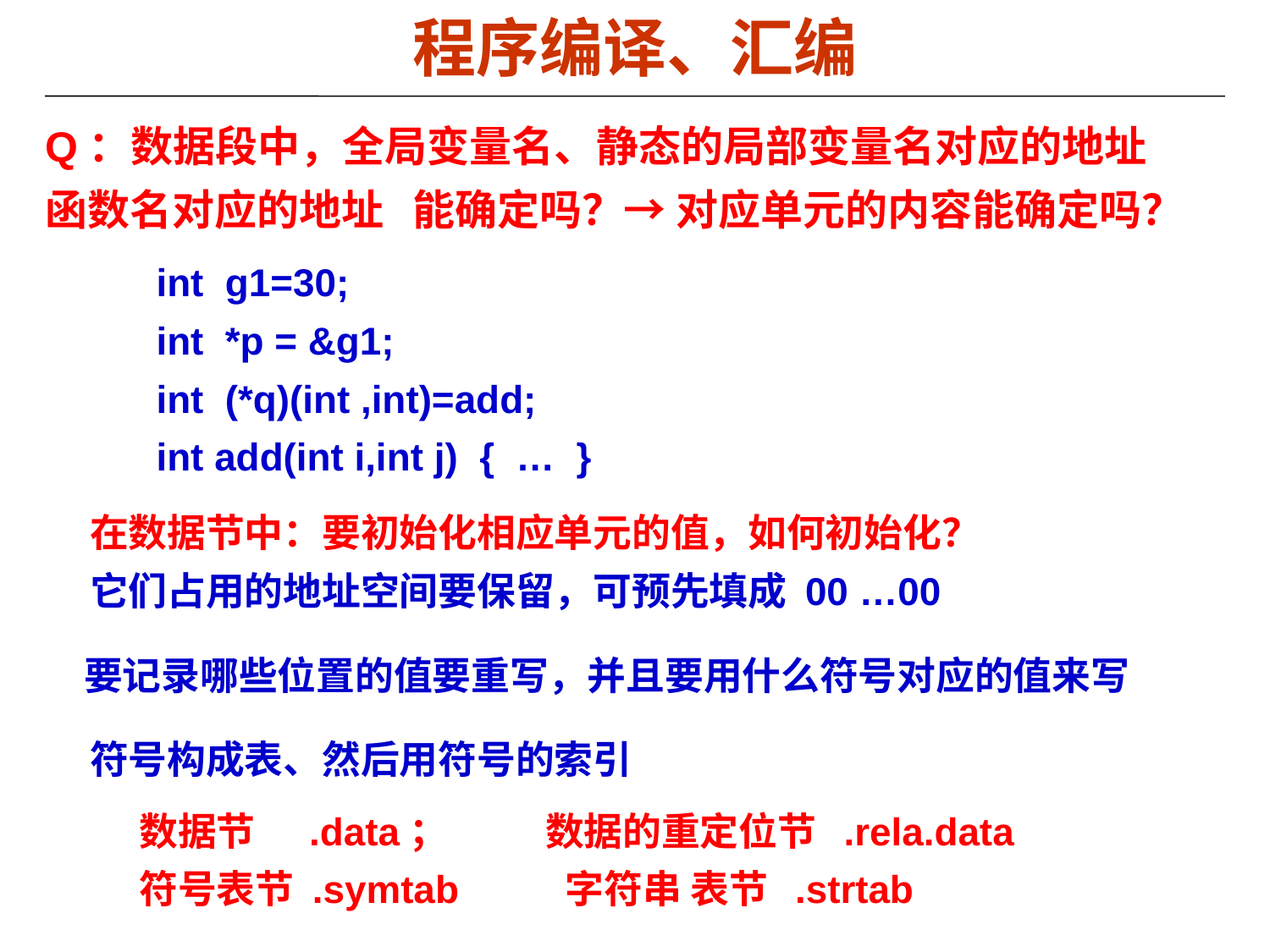

# 程序编译、汇编
Q：数据段中，全局变量名、静态的局部变量名对应的地址
函数名对应的地址   能确定吗？→ 对应单元的内容能确定吗？
int  g1=30;
int  *p = &g1;
int  (*q)(int ,int)=add;
int add(int i,int j)  {  …  }
在数据节中：要初始化相应单元的值，如何初始化？
它们占用的地址空间要保留，可预先填成 00 …00
要记录哪些位置的值要重写，并且要用什么符号对应的值来写
符号构成表、然后用符号的索引
数据节     .data；           数据的重定位节  .rela.data
符号表节 .symtab         字符串 表节  .strtab